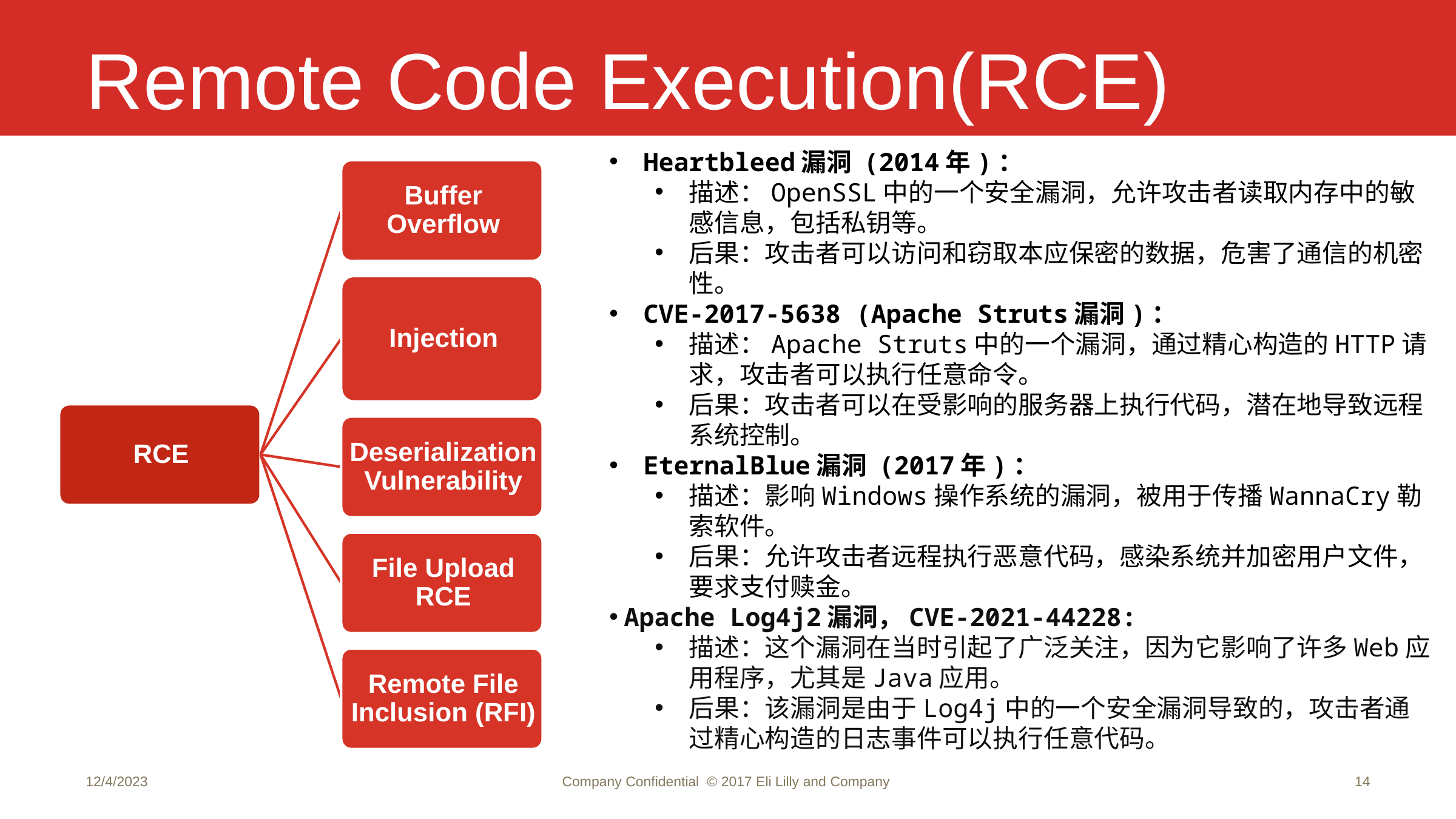

# Remote Code Execution(RCE)
Heartbleed漏洞 (2014年)：
描述：OpenSSL中的一个安全漏洞，允许攻击者读取内存中的敏感信息，包括私钥等。
后果：攻击者可以访问和窃取本应保密的数据，危害了通信的机密性。
CVE-2017-5638 (Apache Struts漏洞)：
描述：Apache Struts中的一个漏洞，通过精心构造的HTTP请求，攻击者可以执行任意命令。
后果：攻击者可以在受影响的服务器上执行代码，潜在地导致远程系统控制。
EternalBlue漏洞 (2017年)：
描述：影响Windows操作系统的漏洞，被用于传播WannaCry勒索软件。
后果：允许攻击者远程执行恶意代码，感染系统并加密用户文件，要求支付赎金。
Apache Log4j2漏洞，CVE-2021-44228:
描述：这个漏洞在当时引起了广泛关注，因为它影响了许多Web应用程序，尤其是Java应用。
后果：该漏洞是由于Log4j中的一个安全漏洞导致的，攻击者通过精心构造的日志事件可以执行任意代码。
RCE

Buffer Overflow

Injection

Deserialization Vulnerability

File Upload RCE

Remote File Inclusion (RFI)
12/4/2023
Company Confidential  © 2017 Eli Lilly and Company
14